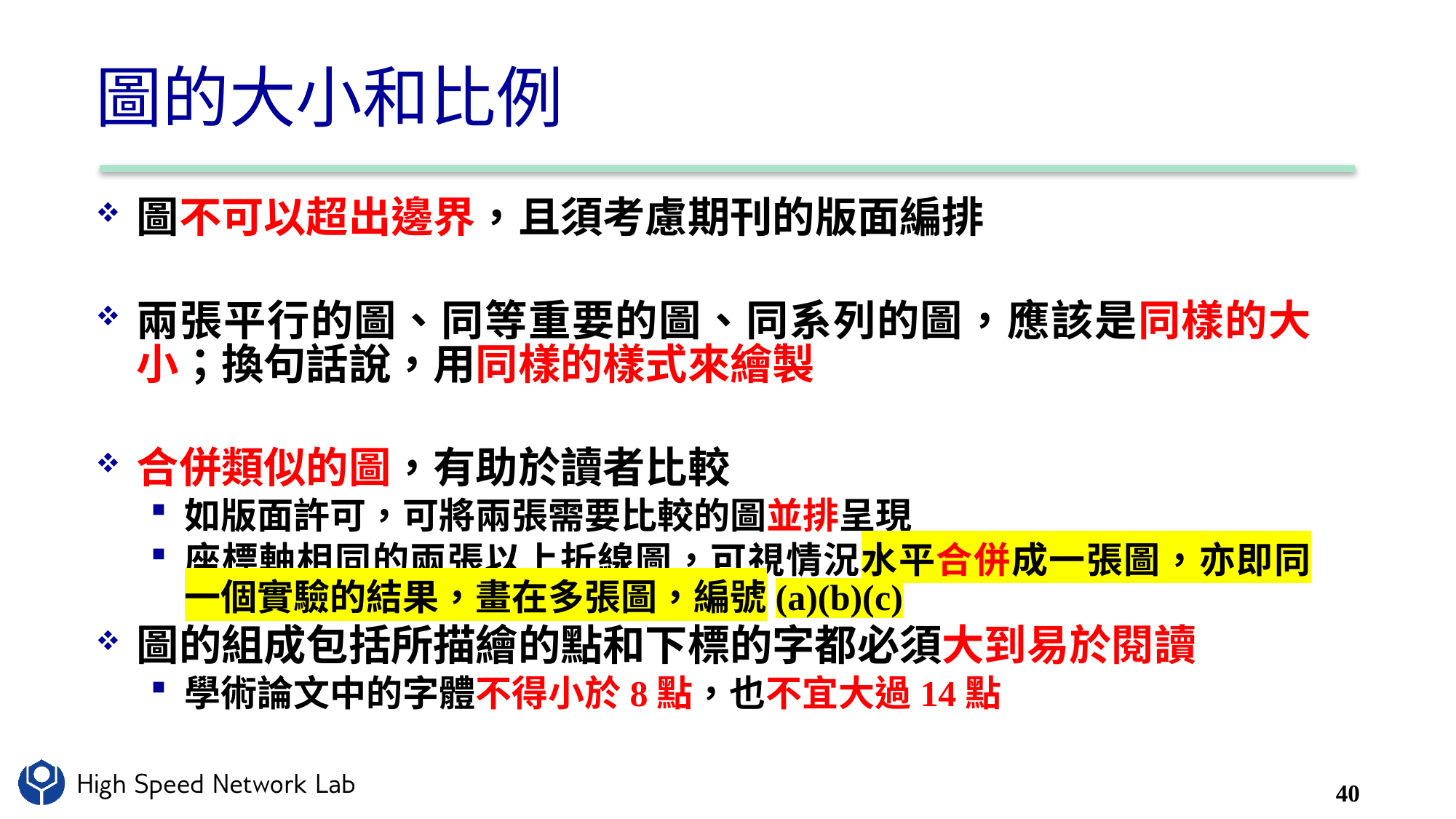

# 圖的大小和比例
圖不可以超出邊界，且須考慮期刊的版面編排

兩張平行的圖、同等重要的圖、同系列的圖，應該是同樣的大小；換句話說，用同樣的樣式來繪製

合併類似的圖，有助於讀者比較
如版面許可，可將兩張需要比較的圖並排呈現
座標軸相同的兩張以上折線圖，可視情況水平合併成一張圖，亦即同一個實驗的結果，畫在多張圖，編號(a)(b)(c)
圖的組成包括所描繪的點和下標的字都必須大到易於閱讀
學術論文中的字體不得小於8點，也不宜大過14點
40